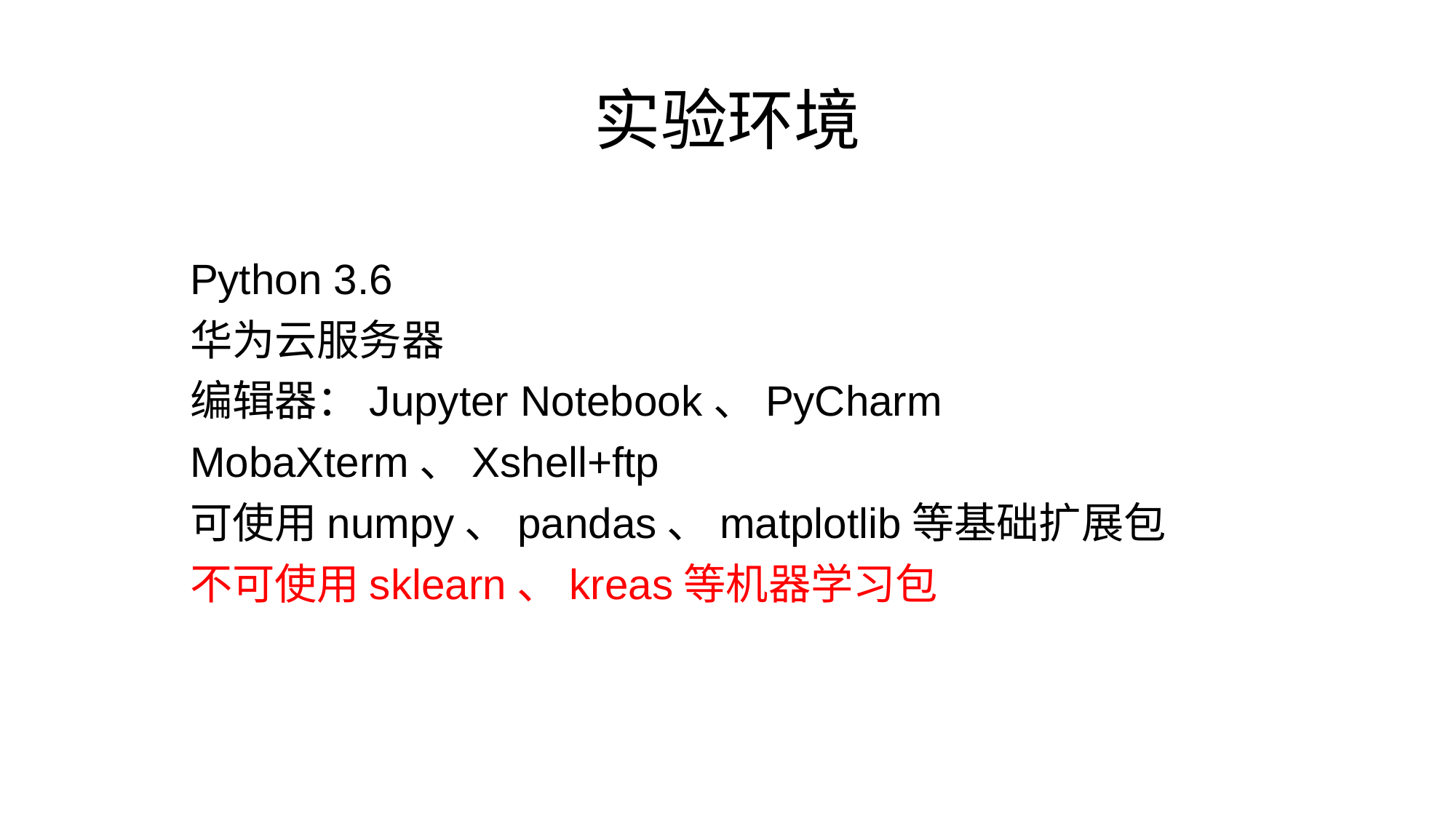

# 实验环境
Python 3.6
华为云服务器
编辑器：Jupyter Notebook、PyCharm
MobaXterm、Xshell+ftp
可使用numpy、pandas、matplotlib等基础扩展包
不可使用sklearn、kreas等机器学习包